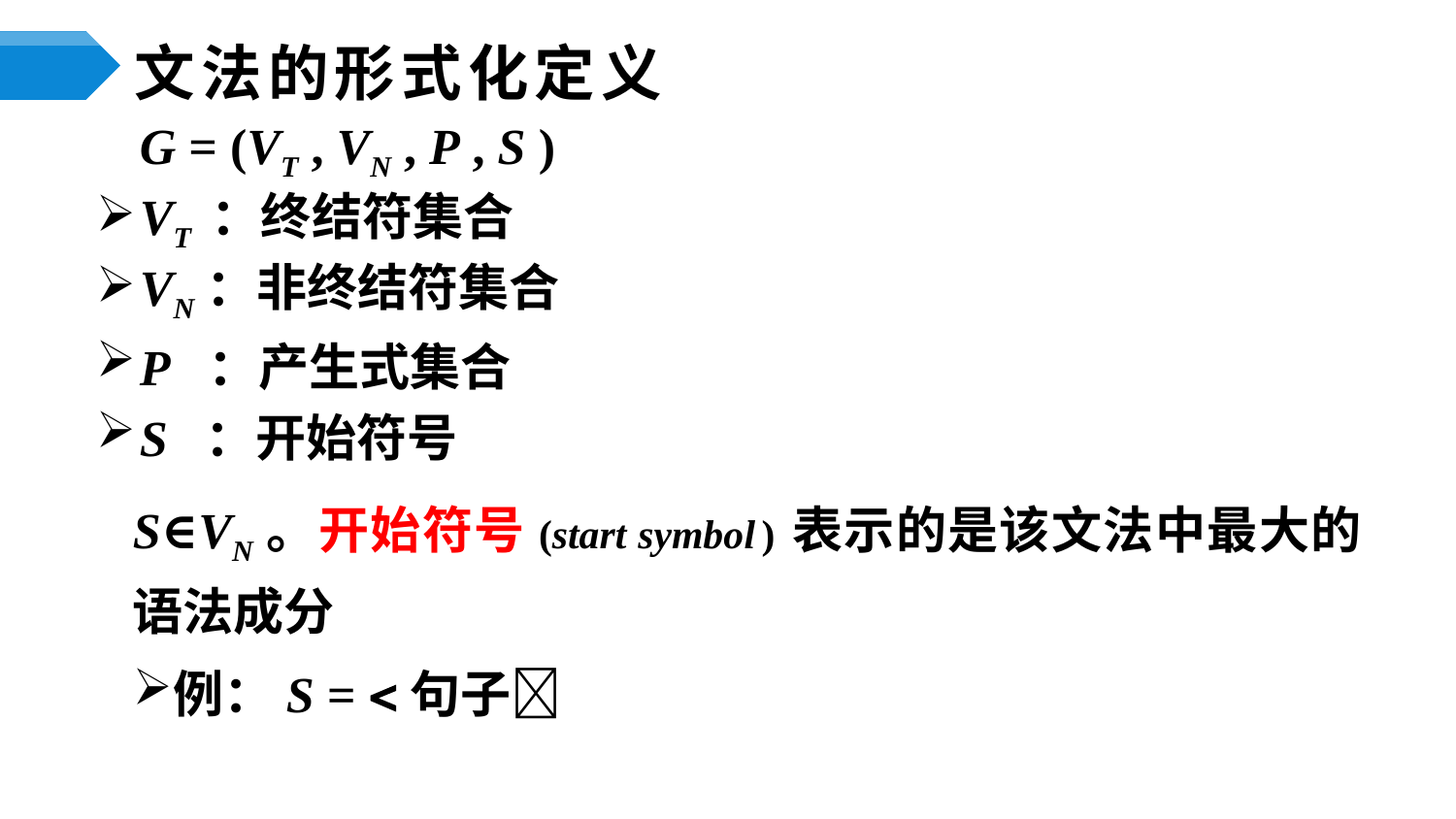

# 文法的形式化定义
	G = (VT , VN , P , S )
VT ：终结符集合
VN：非终结符集合
P  ：产生式集合
S  ：开始符号

S∈VN。开始符号(start symbol)表示的是该文法中最大的语法成分
例：S = <句子>